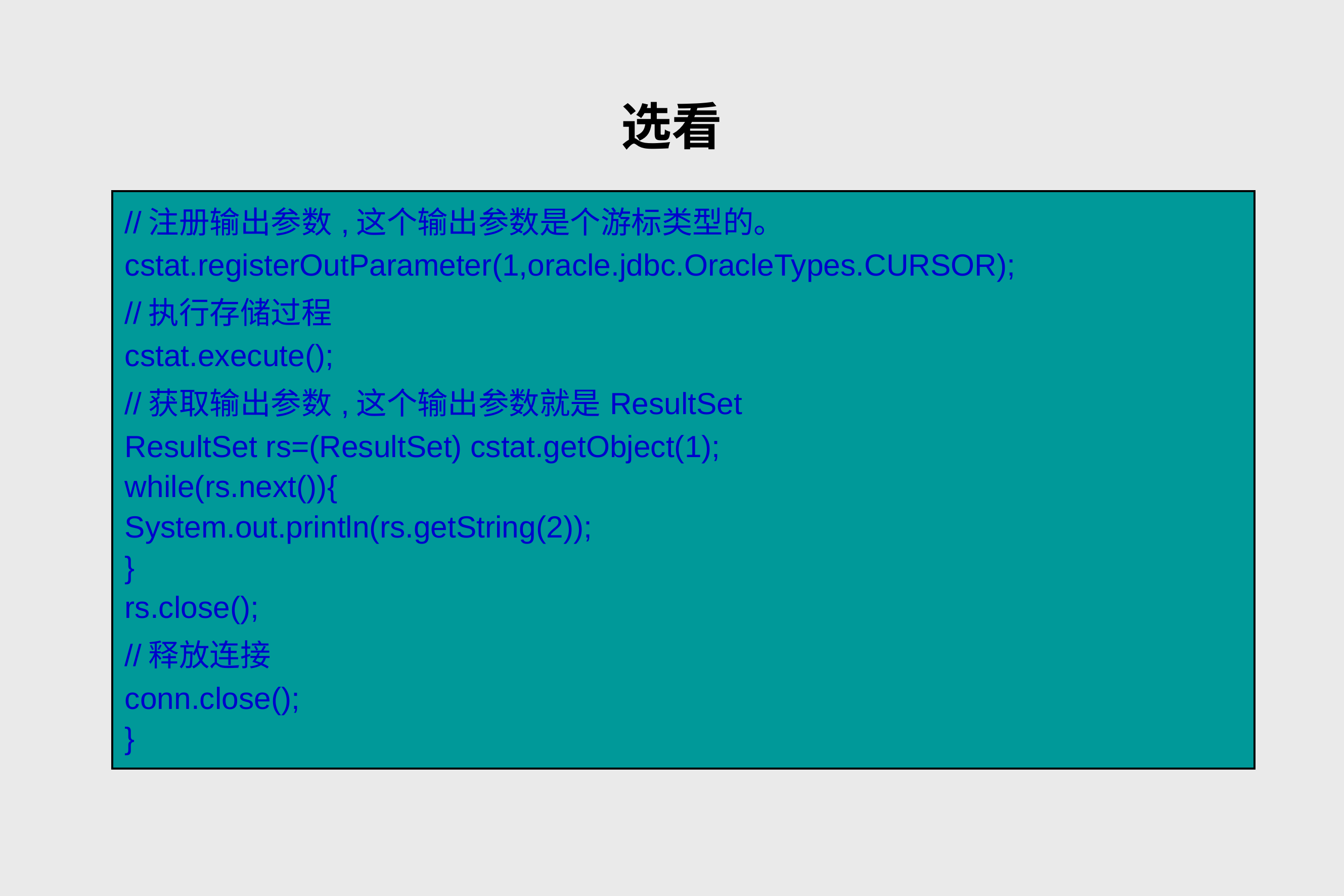

# 选看
| //注册输出参数,这个输出参数是个游标类型的。 cstat.registerOutParameter(1,oracle.jdbc.OracleTypes.CURSOR); //执行存储过程 cstat.execute(); //获取输出参数,这个输出参数就是ResultSet ResultSet rs=(ResultSet) cstat.getObject(1); while(rs.next()){ System.out.println(rs.getString(2)); } rs.close(); //释放连接 conn.close(); } |
| --- |